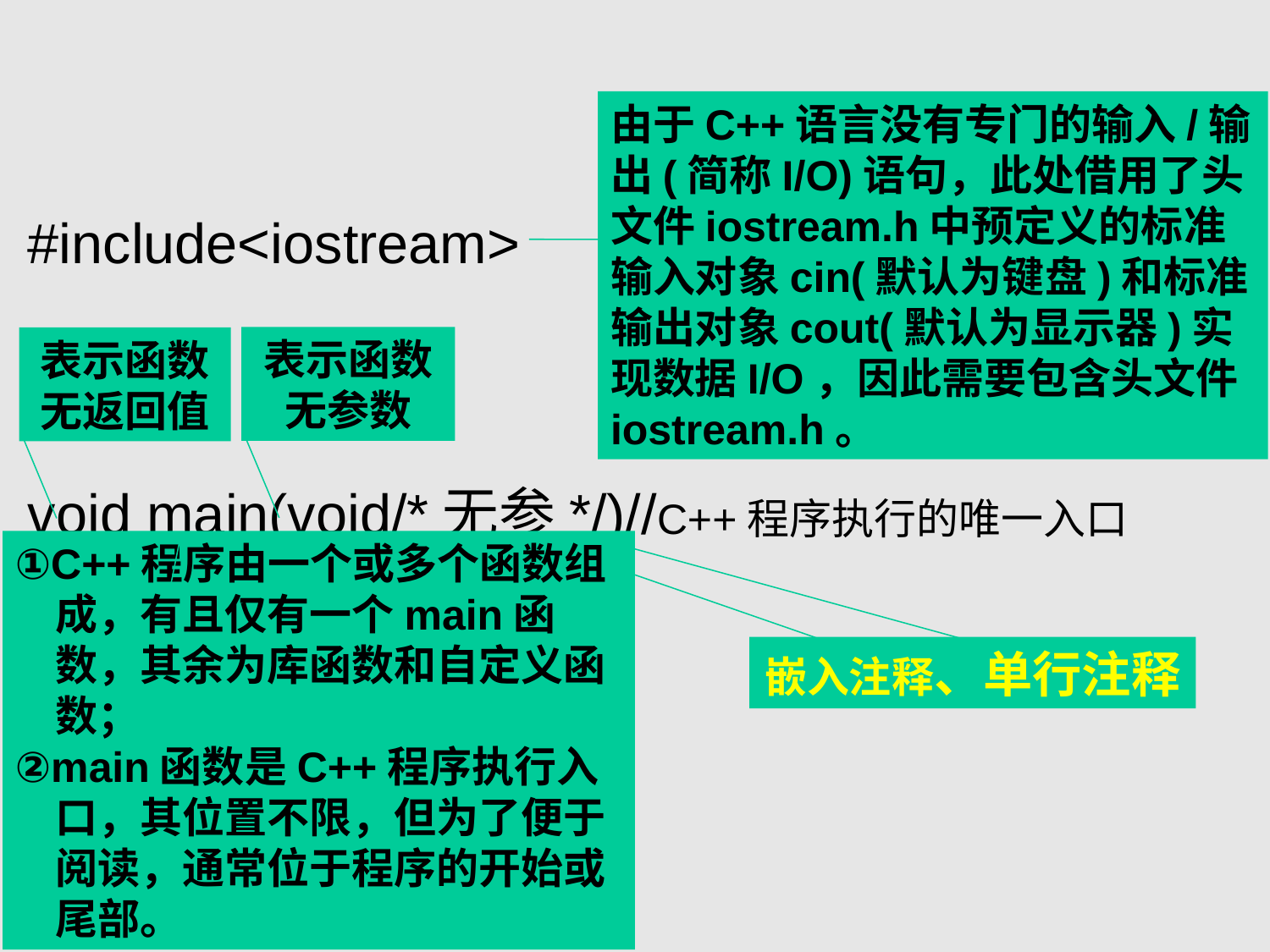

由于C++语言没有专门的输入/输出(简称I/O)语句，此处借用了头文件iostream.h中预定义的标准输入对象cin(默认为键盘)和标准输出对象cout(默认为显示器)实现数据I/O，因此需要包含头文件iostream.h。

#include<iostream>

void main(void/*无参*/)//C++程序执行的唯一入口
表示函数无参数

表示函数无返回值

嵌入注释、单行注释
①C++程序由一个或多个函数组成，有且仅有一个main函数，其余为库函数和自定义函数；
②main函数是C++程序执行入口，其位置不限，但为了便于阅读，通常位于程序的开始或尾部。